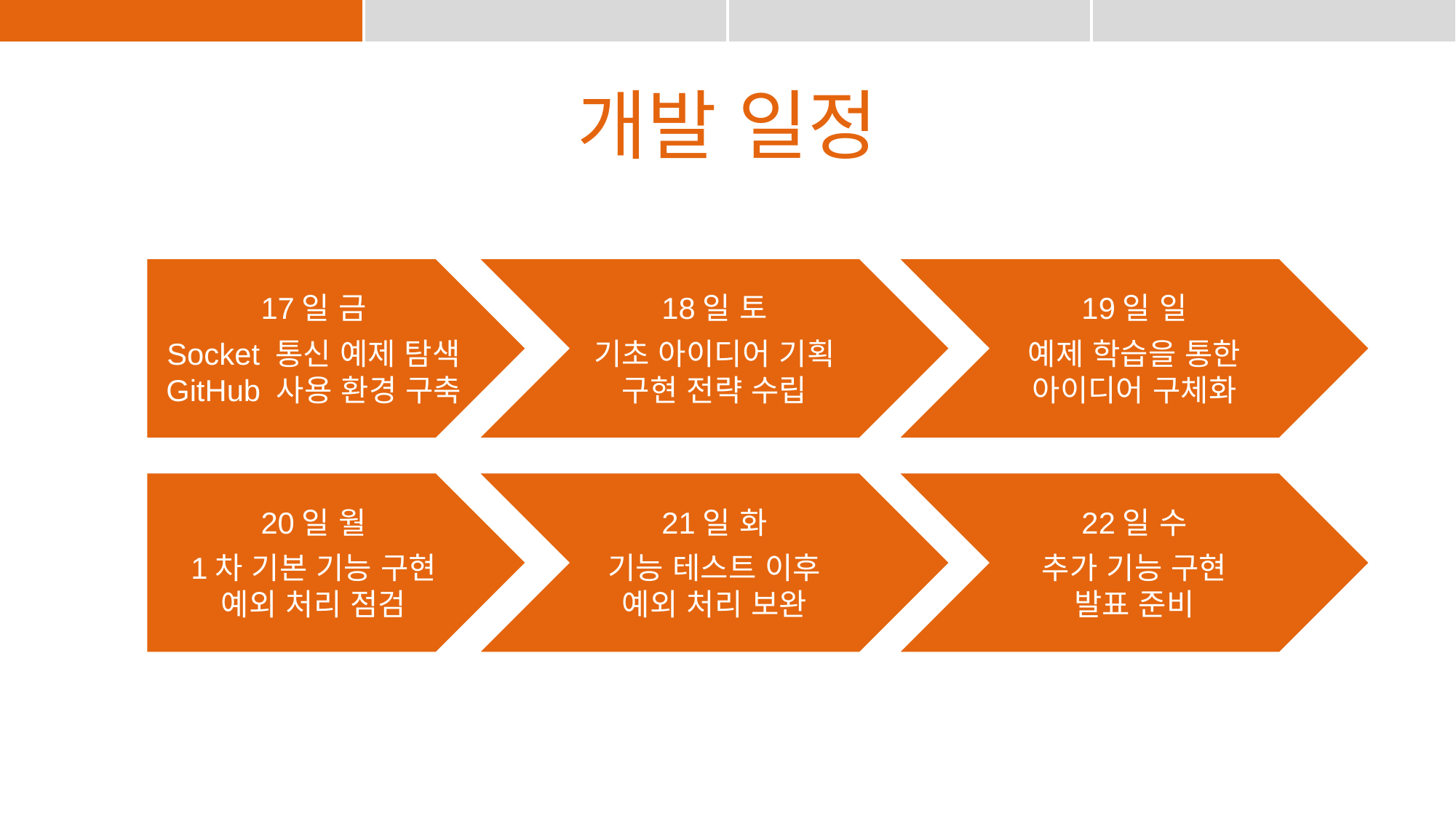

|  |  |  |  |
| --- | --- | --- | --- |
개발 일정
17일 금

Socket 통신 예제 탐색
GitHub 사용 환경 구축
18일 토

기초 아이디어 기획
구현 전략 수립
19일 일

예제 학습을 통한
아이디어 구체화
20일 월

1차 기본 기능 구현
예외 처리 점검
21일 화

기능 테스트 이후
예외 처리 보완
22일 수

추가 기능 구현
발표 준비